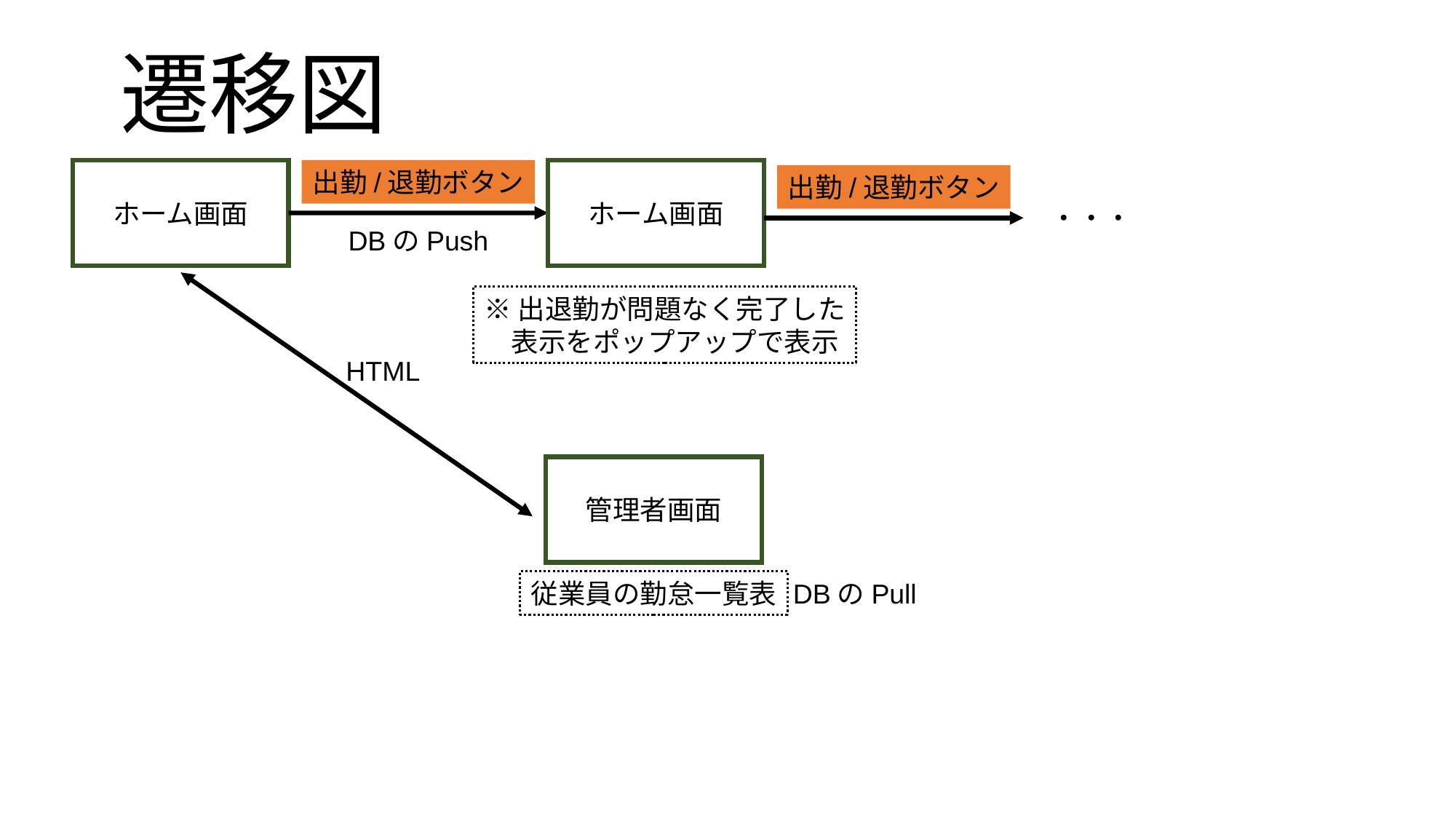

遷移図
ホーム画面
出勤/退勤ボタン
ホーム画面
出勤/退勤ボタン
・・・
DBのPush
※出退勤が問題なく完了した
　表示をポップアップで表示
HTML
管理者画面
従業員の勤怠一覧表
DBのPull